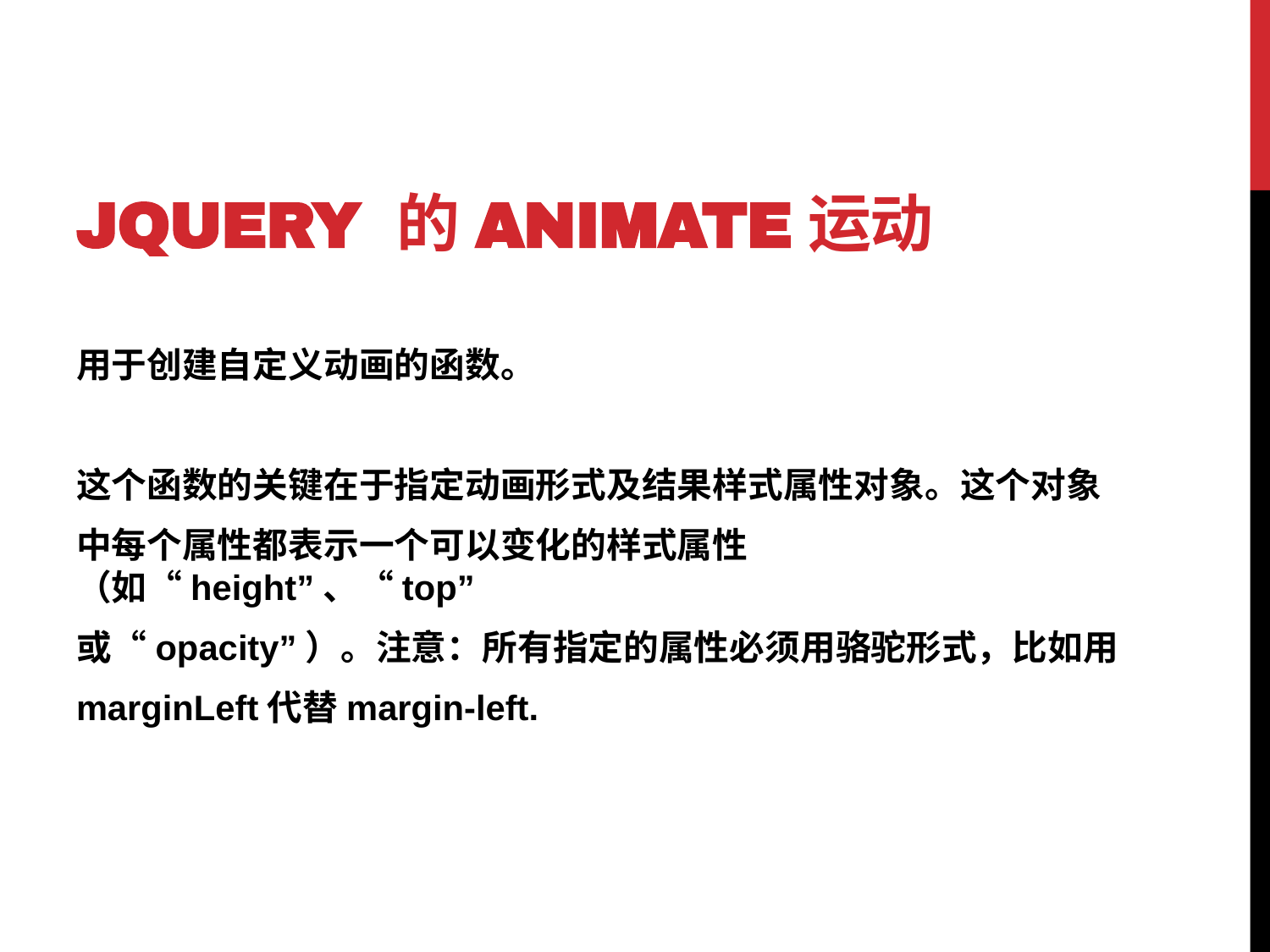

# Jquery 的animate运动
用于创建自定义动画的函数。

这个函数的关键在于指定动画形式及结果样式属性对象。这个对象
中每个属性都表示一个可以变化的样式属性（如“height”、“top”
或“opacity”）。注意：所有指定的属性必须用骆驼形式，比如用
marginLeft代替margin-left.